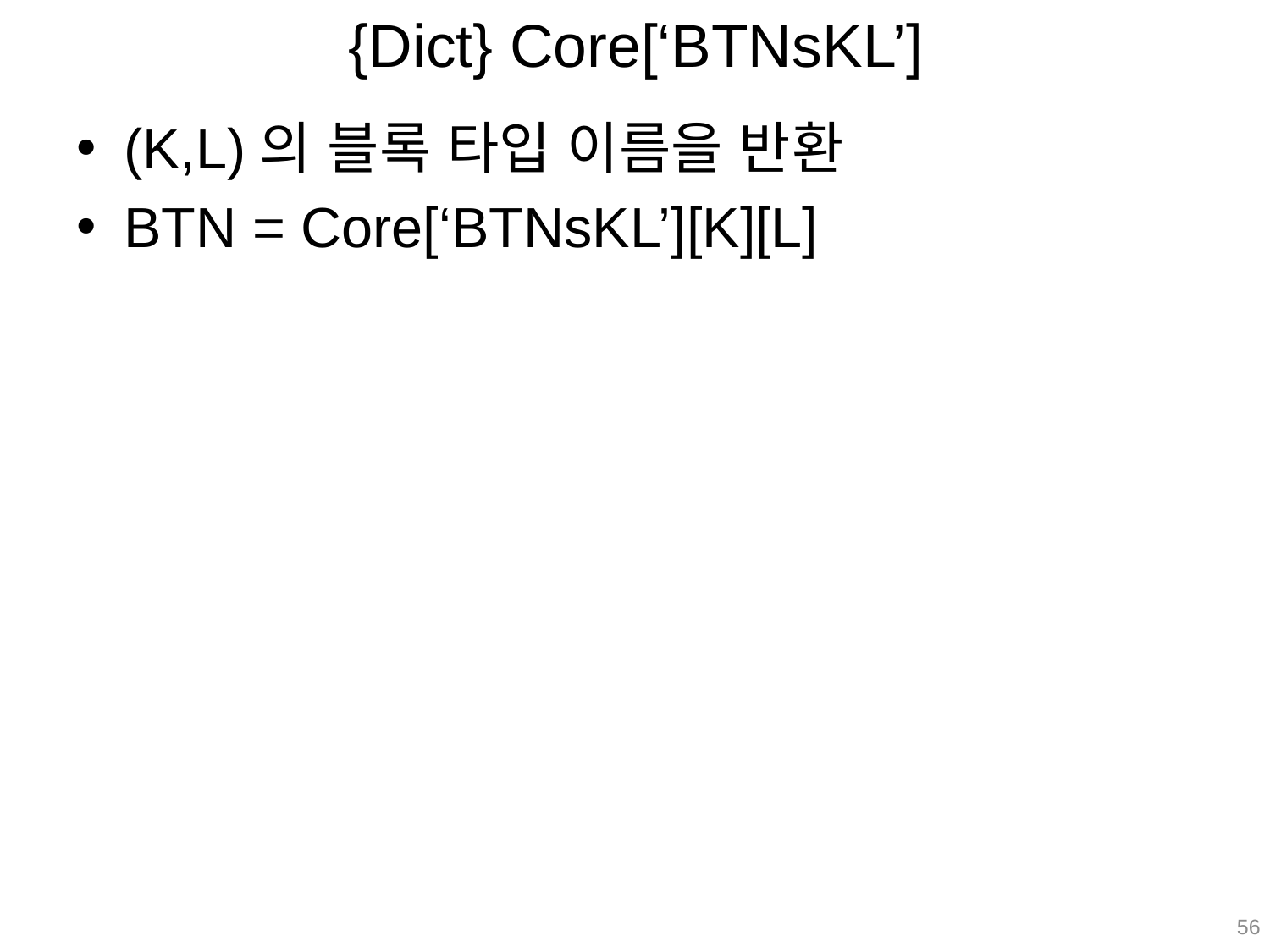

# {Dict} Core[‘BTNsKL’]
(K,L)의 블록 타입 이름을 반환
BTN = Core[‘BTNsKL’][K][L]
56